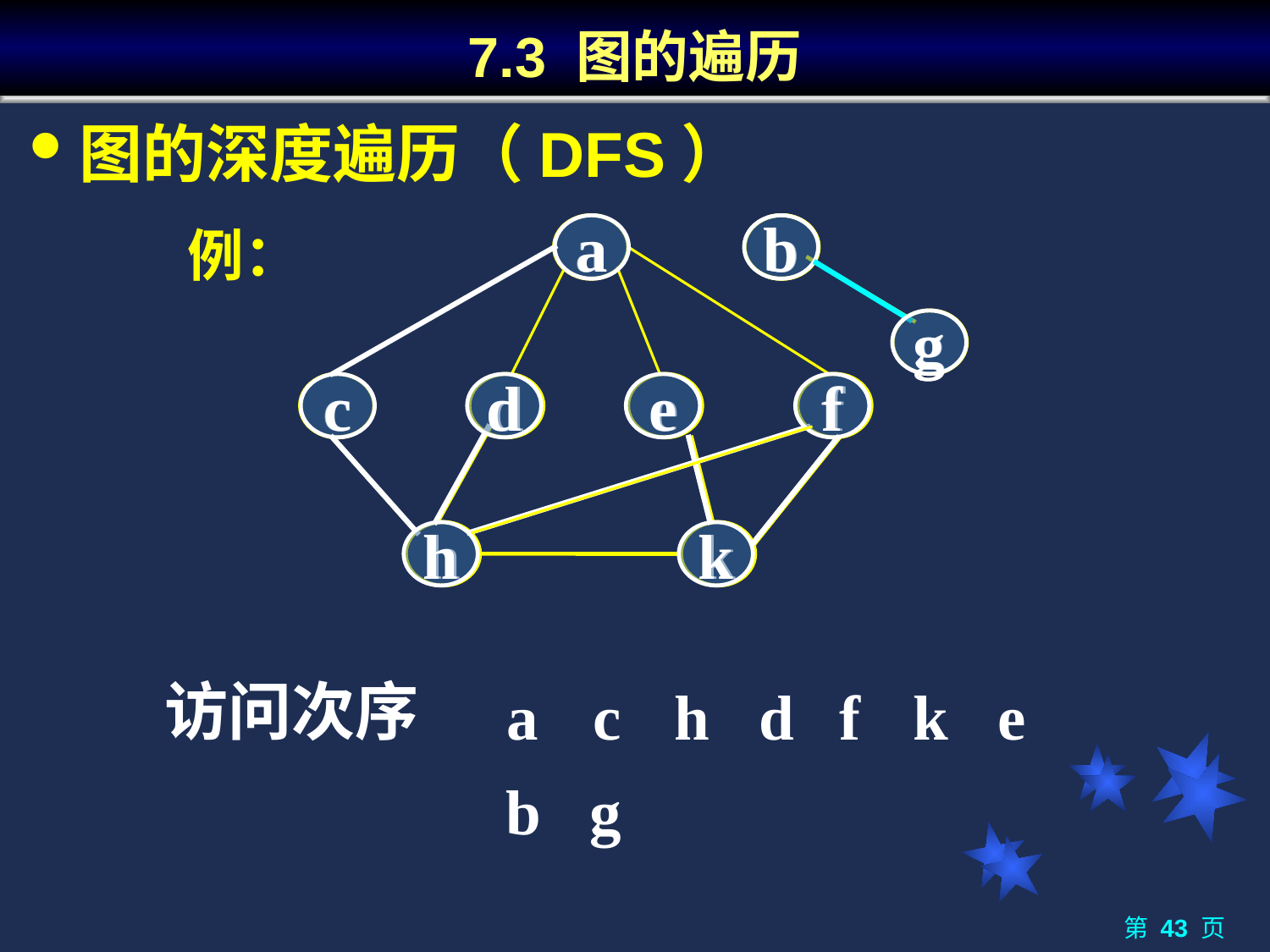

# 7.3 图的遍历
图的深度遍历（DFS）
例：
a
a
b
b

g
b

g
c
c
d
d
e
e
f
f

h
h
k
k

访问次序
a
c
h
d
f
k
e
b
g
第 43 页